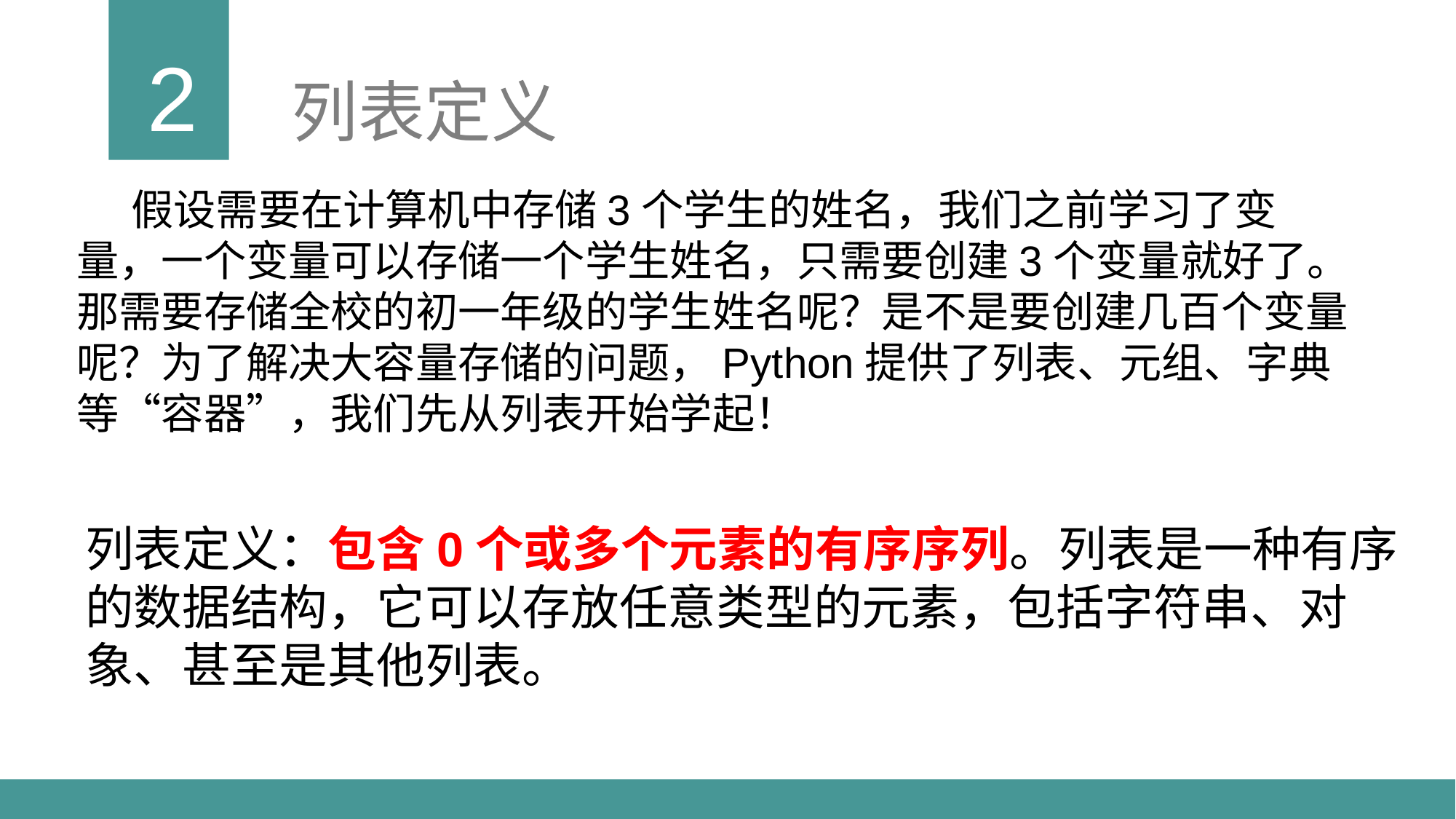

2
列表定义
假设需要在计算机中存储3个学生的姓名，我们之前学习了变量，一个变量可以存储一个学生姓名，只需要创建3个变量就好了。那需要存储全校的初一年级的学生姓名呢？是不是要创建几百个变量呢？为了解决大容量存储的问题，Python提供了列表、元组、字典等“容器”，我们先从列表开始学起！
列表定义：包含0个或多个元素的有序序列。列表是一种有序的数据结构，它可以存放任意类型的元素，包括字符串、对象、甚至是其他列表。